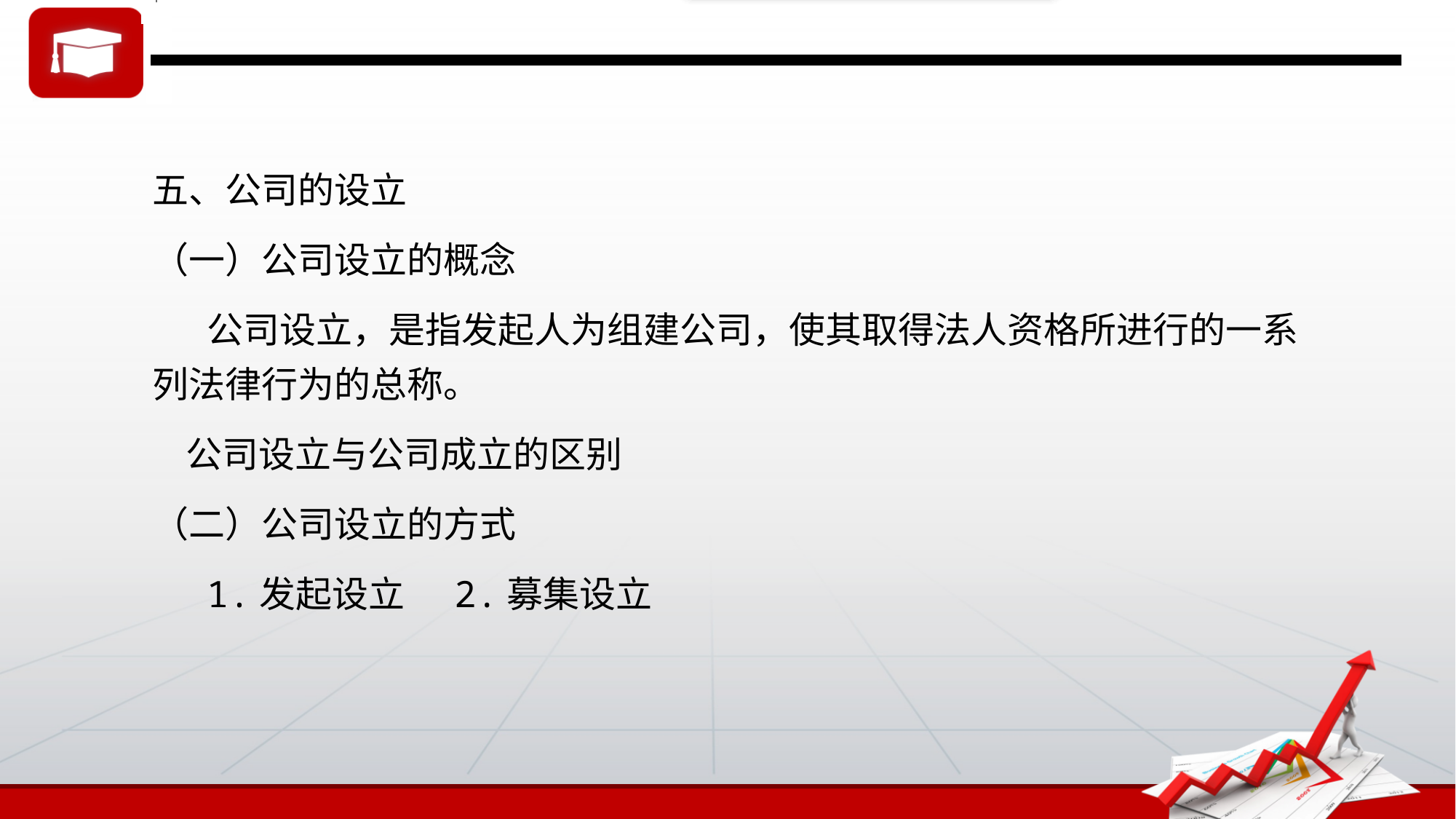

五、公司的设立
（一）公司设立的概念
公司设立，是指发起人为组建公司，使其取得法人资格所进行的一系列法律行为的总称。
   公司设立与公司成立的区别
（二）公司设立的方式
1.发起设立     2.募集设立